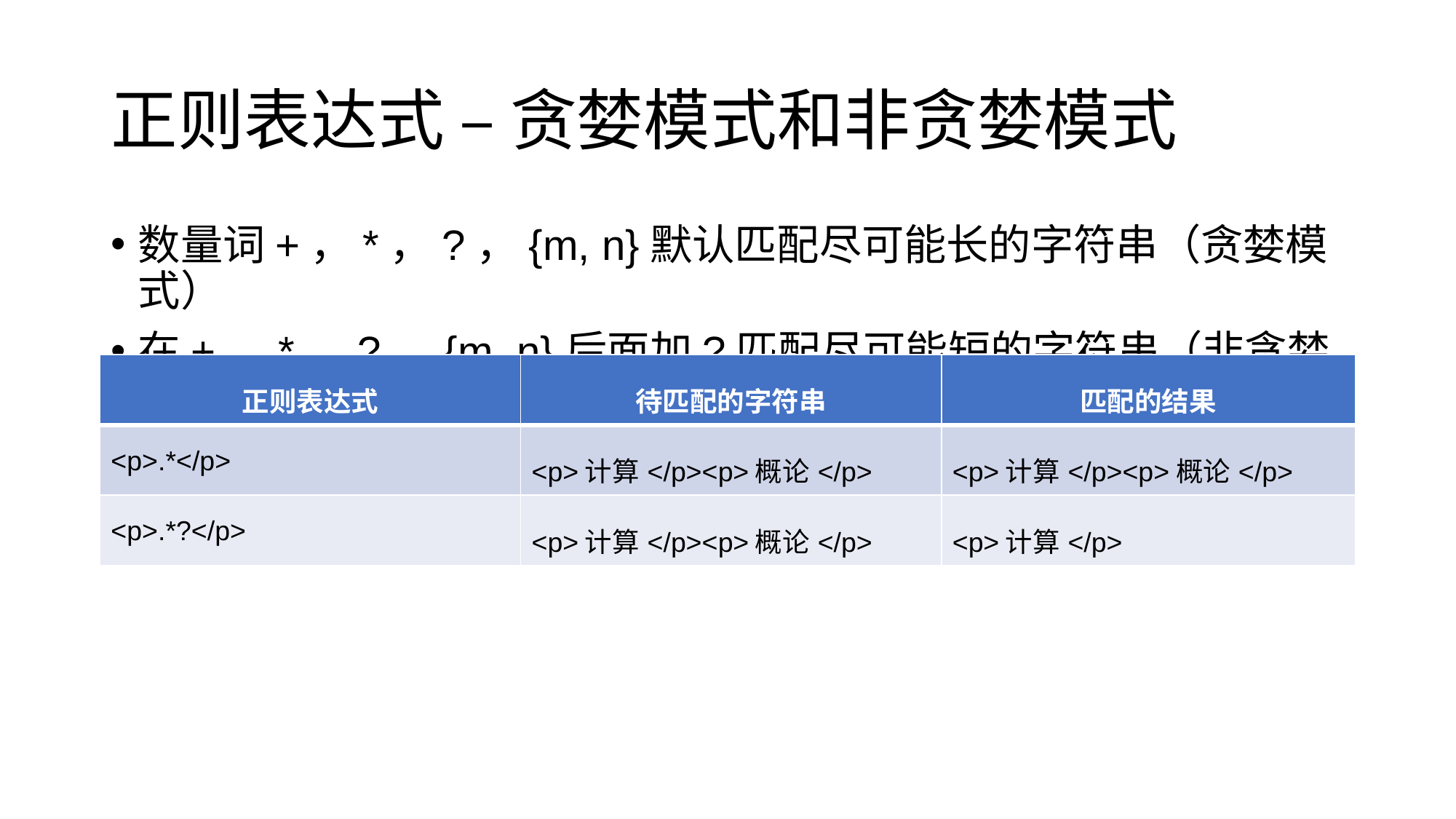

# 正则表达式 – 贪婪模式和非贪婪模式
数量词+，*，?，{m, n}默认匹配尽可能长的字符串（贪婪模式）
在+，*，?，{m, n}后面加?匹配尽可能短的字符串（非贪婪模式）
| 正则表达式 | 待匹配的字符串 | 匹配的结果 |
| --- | --- | --- |
| <p>.\*</p> | <p>计算</p><p>概论</p> | <p>计算</p><p>概论</p> |
| <p>.\*?</p> | <p>计算</p><p>概论</p> | <p>计算</p> |